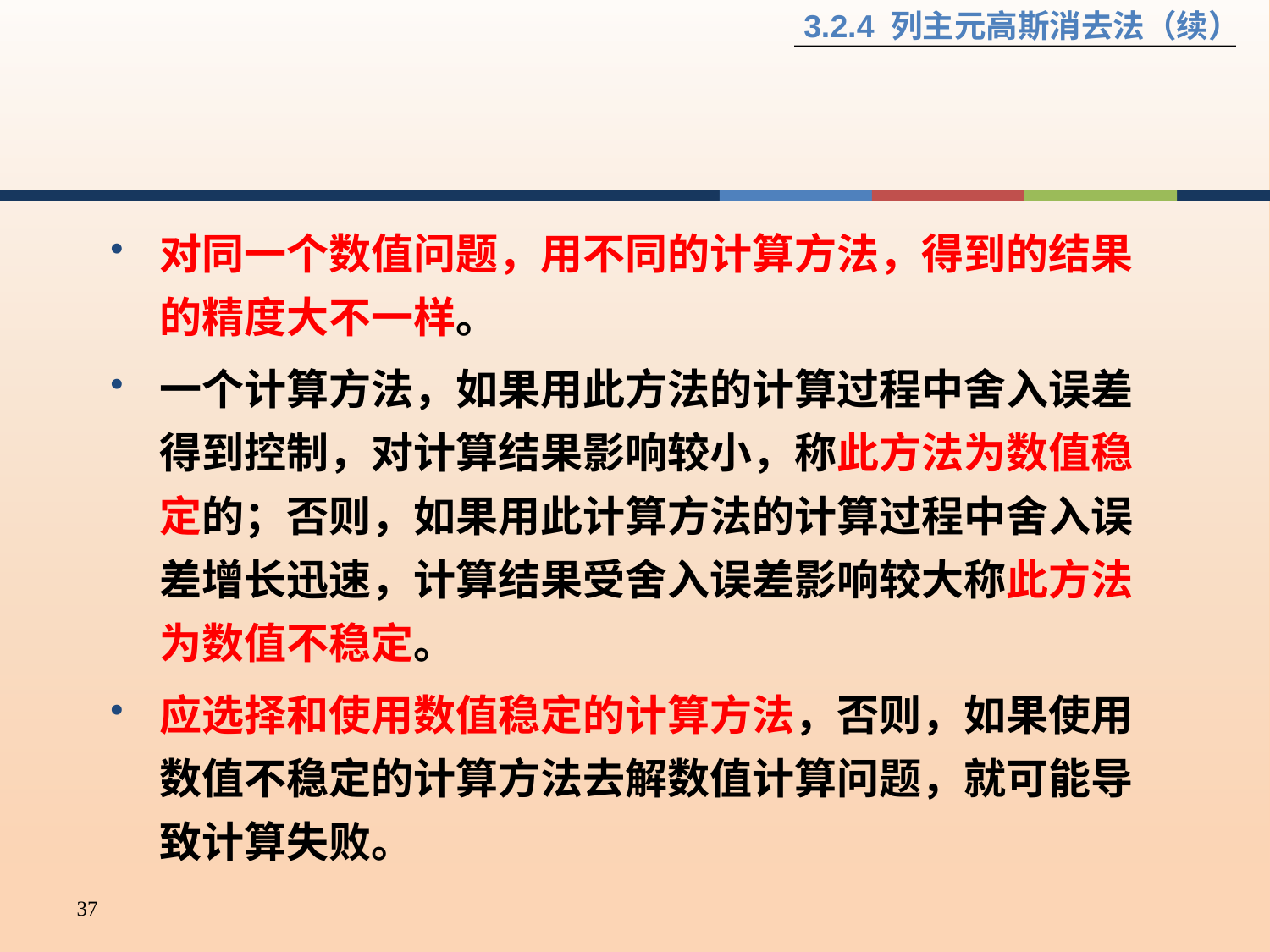

3.2.4 列主元高斯消去法（续）

对同一个数值问题，用不同的计算方法，得到的结果的精度大不一样。
一个计算方法，如果用此方法的计算过程中舍入误差得到控制，对计算结果影响较小，称此方法为数值稳定的；否则，如果用此计算方法的计算过程中舍入误差增长迅速，计算结果受舍入误差影响较大称此方法为数值不稳定。
应选择和使用数值稳定的计算方法，否则，如果使用数值不稳定的计算方法去解数值计算问题，就可能导致计算失败。
37